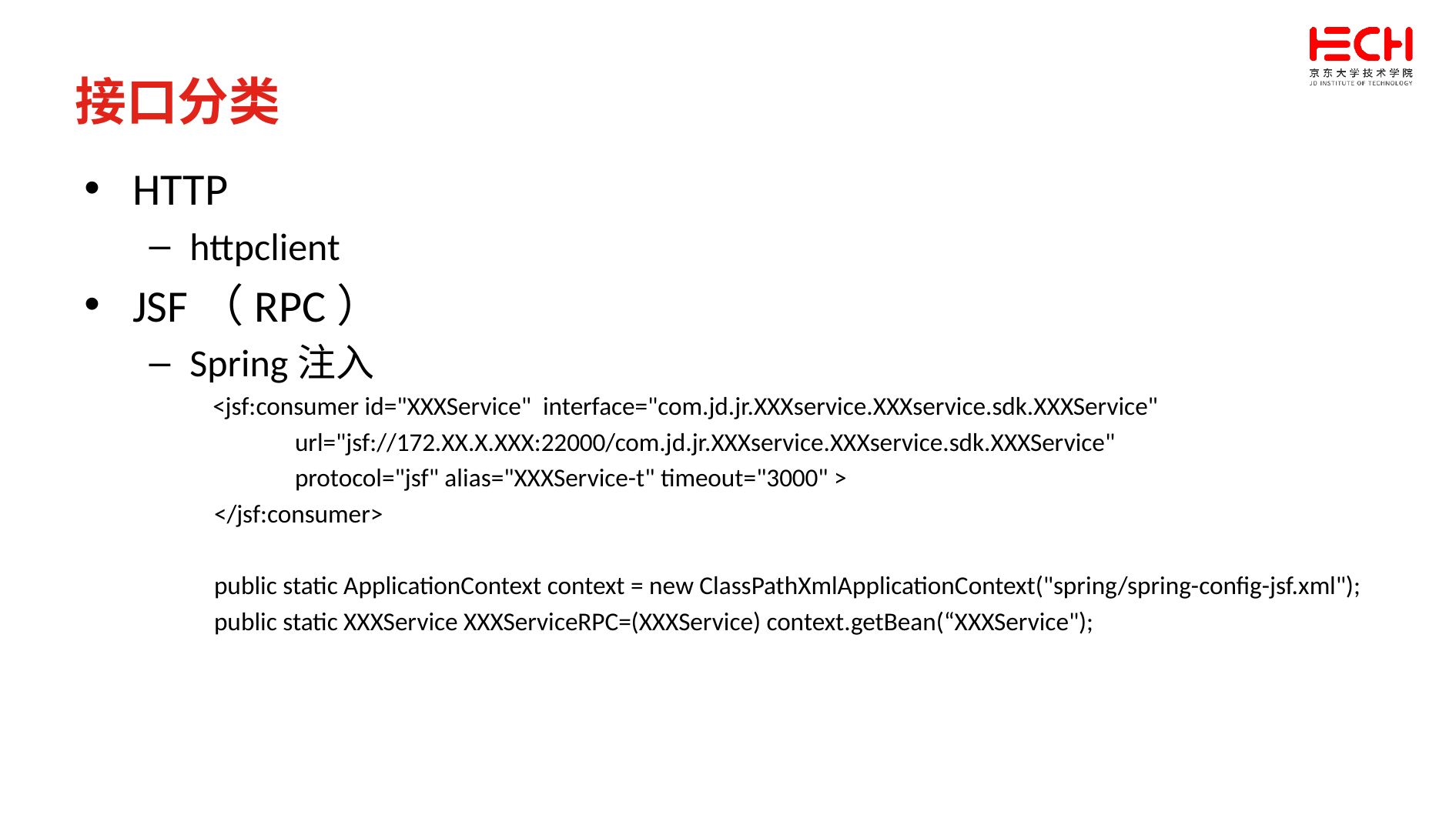

接口分类
HTTP
httpclient
JSF（RPC）
Spring注入
           <jsf:consumer id="XXXService"  interface="com.jd.jr.XXXservice.XXXservice.sdk.XXXService"
              url="jsf://172.XX.X.XXX:22000/com.jd.jr.XXXservice.XXXservice.sdk.XXXService"
              protocol="jsf" alias="XXXService-t" timeout="3000" >
</jsf:consumer>

public static ApplicationContext context = new ClassPathXmlApplicationContext("spring/spring-config-jsf.xml");
public static XXXService XXXServiceRPC=(XXXService) context.getBean(“XXXService");